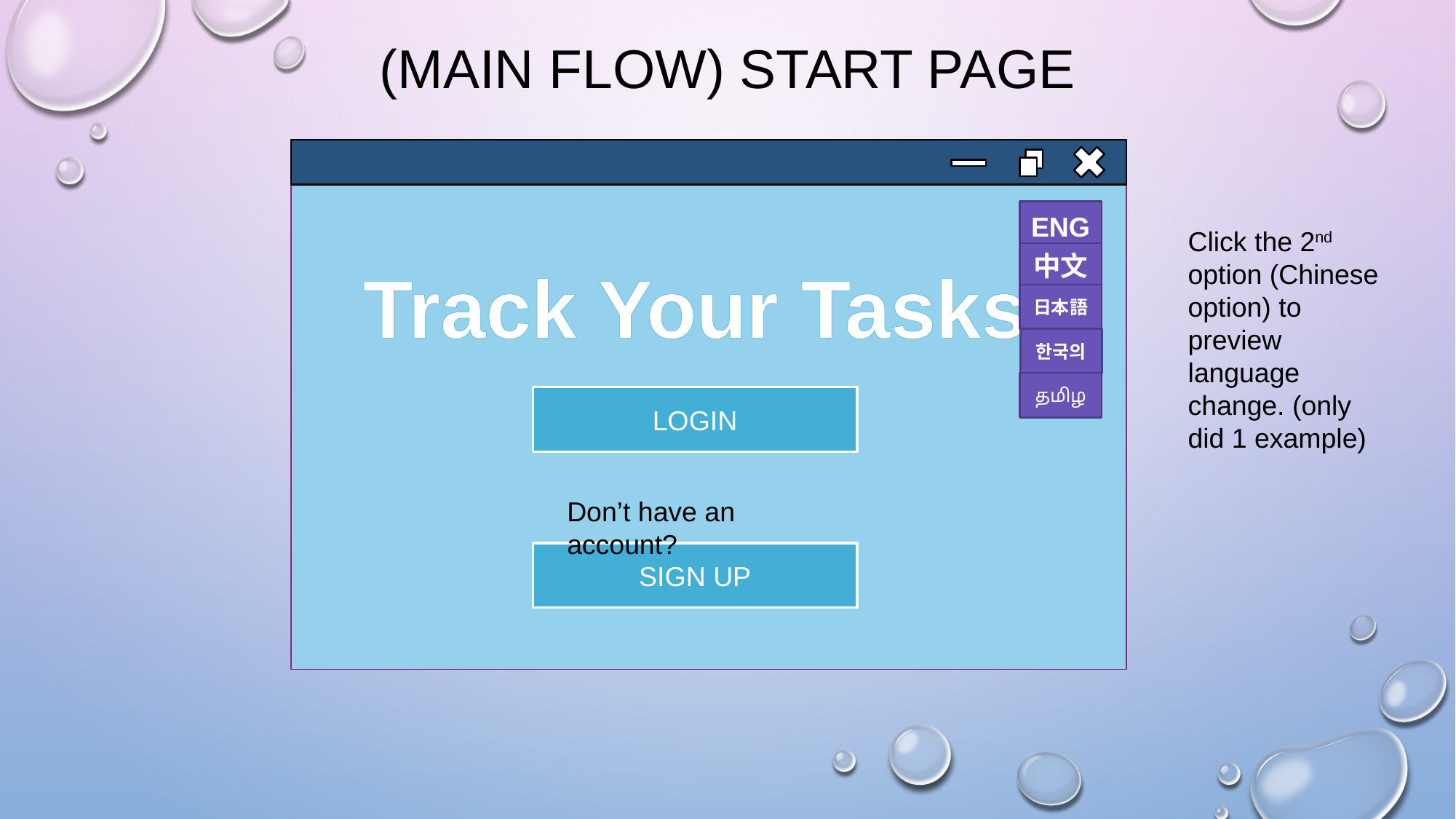

# (main flow) Start page

ENG
Click the 2nd option (Chinese option) to preview language change. (only did 1 example)
中文
Track Your Tasks!
日本語
한국의
தமிழ
LOGIN
Don’t have an account?
SIGN UP